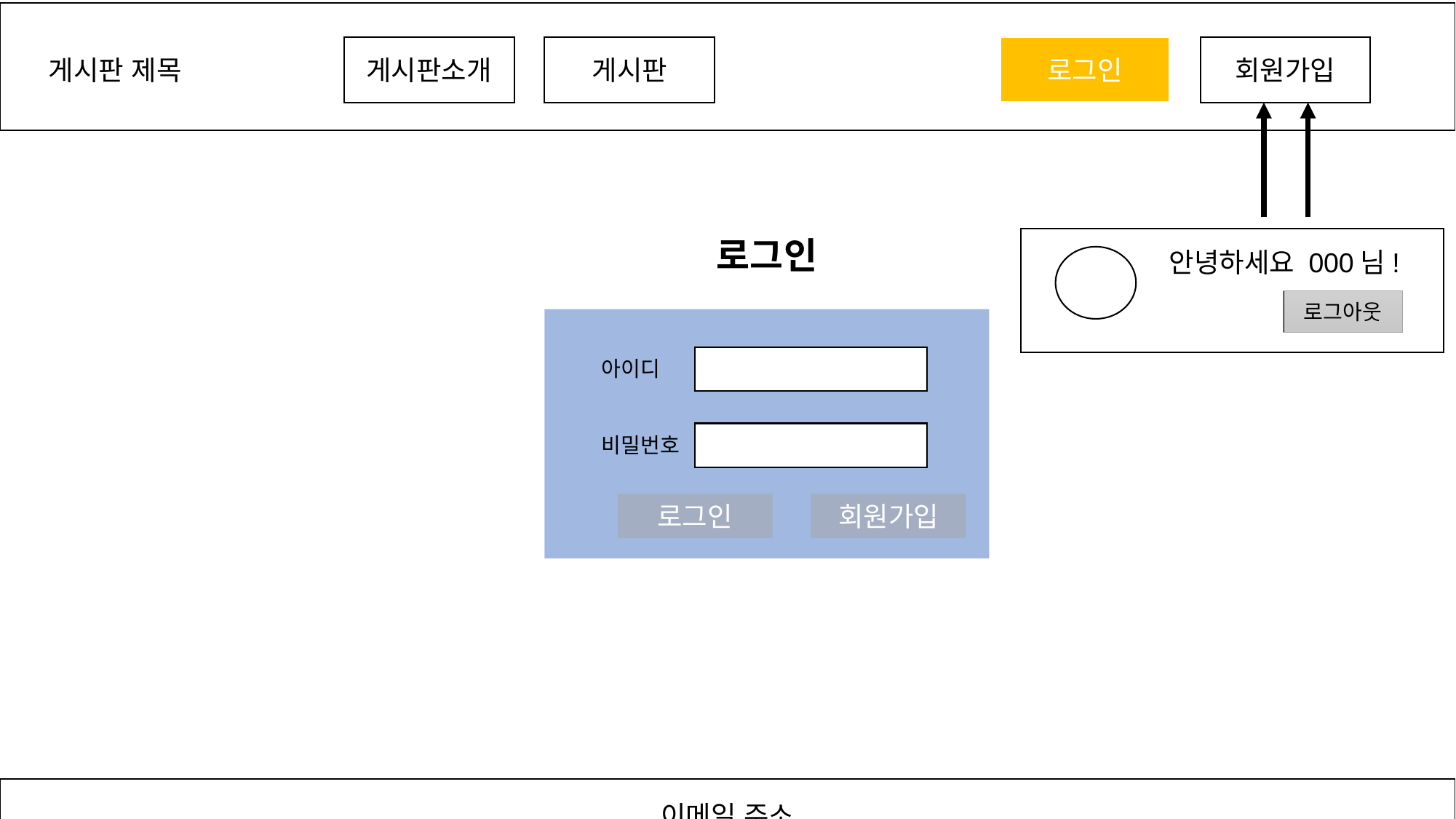

게시판소개
게시판
로그인
회원가입
게시판 제목
로그인

안녕하세요 000님!

로그아웃

아이디

비밀번호
로그인
회원가입
이메일 주소